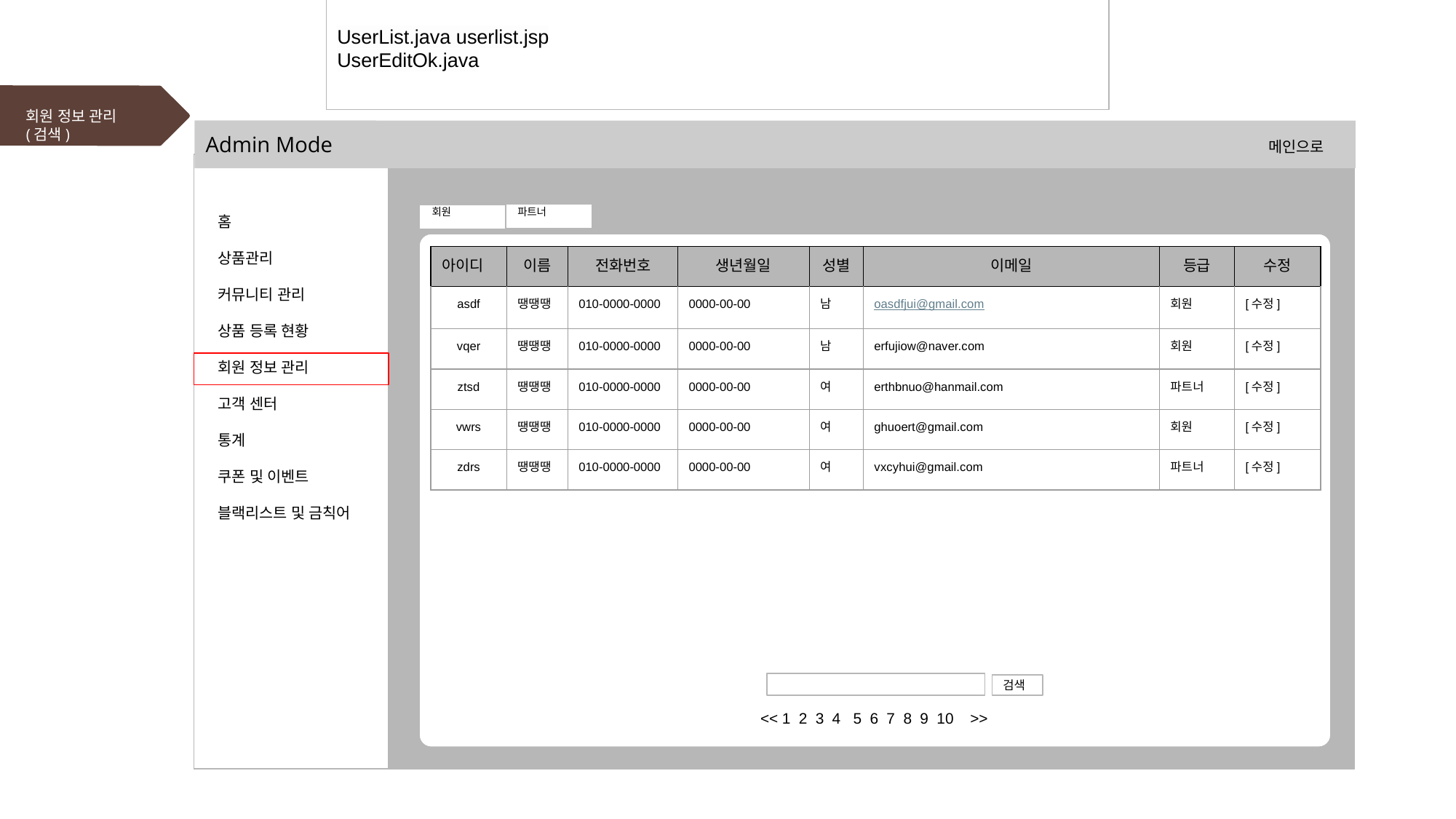

UserList.java userlist.jsp
UserEditOk.java
회원 정보 관리
(검색)

Admin Mode
메인으로

홈

상품관리

커뮤니티 관리

상품 등록 현황

회원 정보 관리

고객 센터

통계

쿠폰 및 이벤트

블랙리스트 및 금칙어

회원
파트너

| 아이디 | 이름 | 전화번호 | 생년월일 | 성별 | 이메일 | 등급 | 수정 |
| --- | --- | --- | --- | --- | --- | --- | --- |
| asdf | 땡땡땡 | 010-0000-0000 | 0000-00-00 | 남 | oasdfjui@gmail.com | 회원 | [수정] |
| vqer | 땡땡땡 | 010-0000-0000 | 0000-00-00 | 남 | erfujiow@naver.com | 회원 | [수정] |
| ztsd | 땡땡땡 | 010-0000-0000 | 0000-00-00 | 여 | erthbnuo@hanmail.com | 파트너 | [수정] |
| vwrs | 땡땡땡 | 010-0000-0000 | 0000-00-00 | 여 | ghuoert@gmail.com | 회원 | [수정] |
| zdrs | 땡땡땡 | 010-0000-0000 | 0000-00-00 | 여 | vxcyhui@gmail.com | 파트너 | [수정] |

검색
   << 1  2  3  4   5  6  7  8  9  10    >>